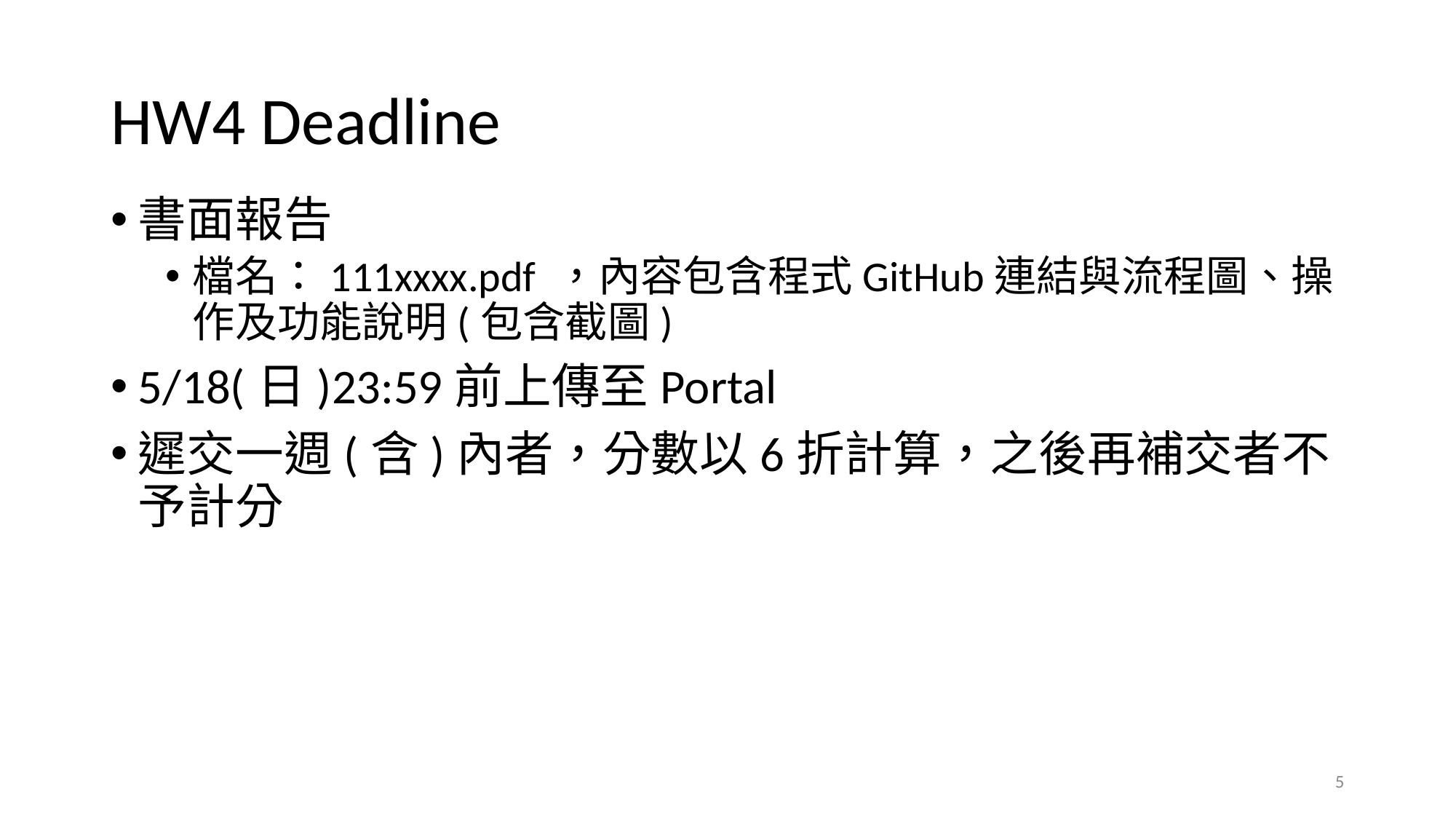

# HW4 Deadline
書面報告
檔名：111xxxx.pdf ，內容包含程式GitHub連結與流程圖、操作及功能說明(包含截圖)
5/18(日)23:59前上傳至Portal
遲交一週(含)內者，分數以6折計算，之後再補交者不予計分
5